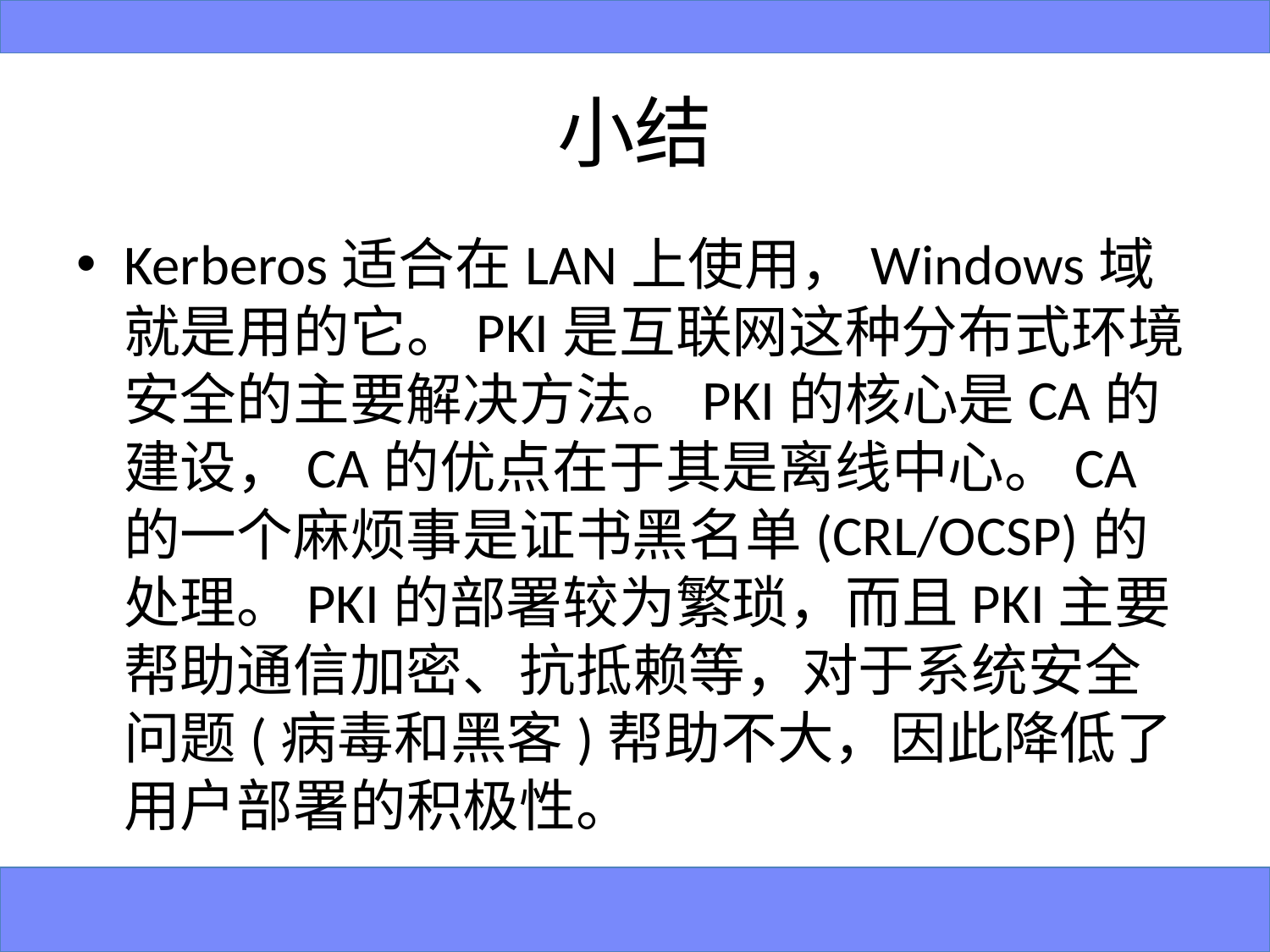

# 小结
Kerberos适合在LAN上使用，Windows域就是用的它。PKI是互联网这种分布式环境安全的主要解决方法。PKI的核心是CA的建设，CA的优点在于其是离线中心。CA的一个麻烦事是证书黑名单(CRL/OCSP)的处理。PKI的部署较为繁琐，而且PKI主要帮助通信加密、抗抵赖等，对于系统安全问题(病毒和黑客)帮助不大，因此降低了用户部署的积极性。